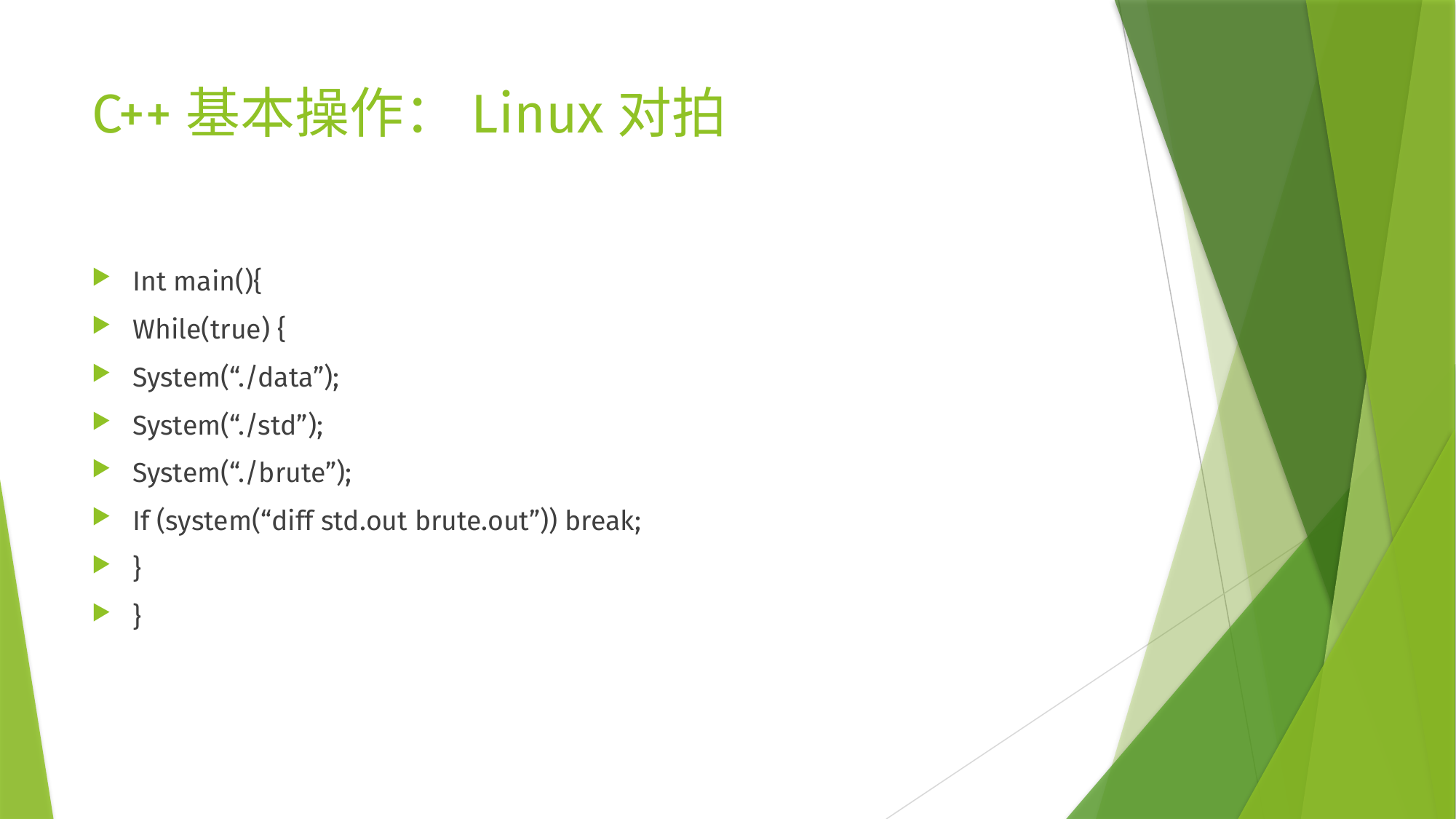

# C++基本操作：Linux对拍
Int main(){
While(true) {
System(“./data”);
System(“./std”);
System(“./brute”);
If (system(“diff std.out brute.out”)) break;
}
}